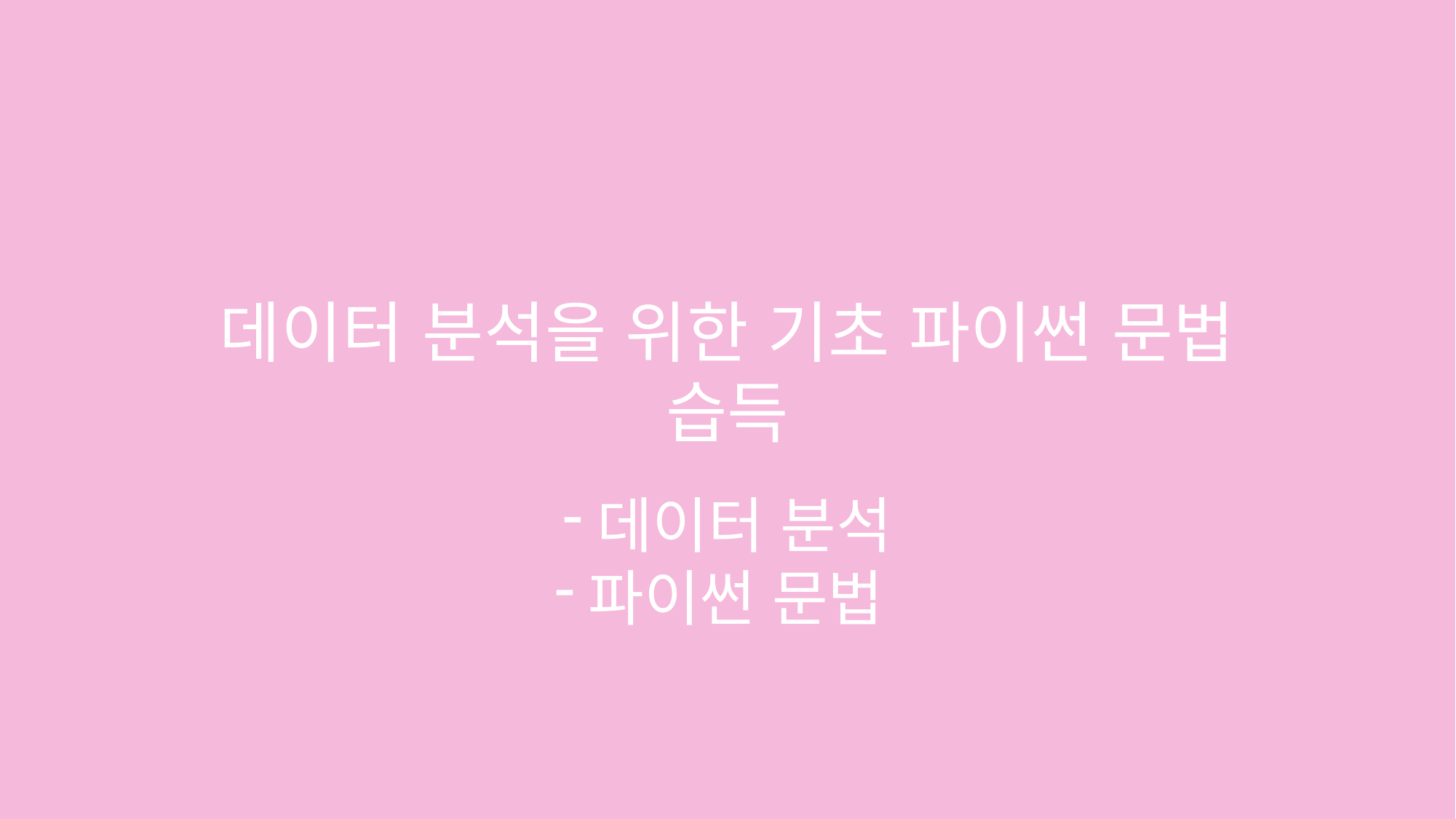

데이터 분석을 위한 기초 파이썬 문법 습득

데이터 분석
파이썬 문법